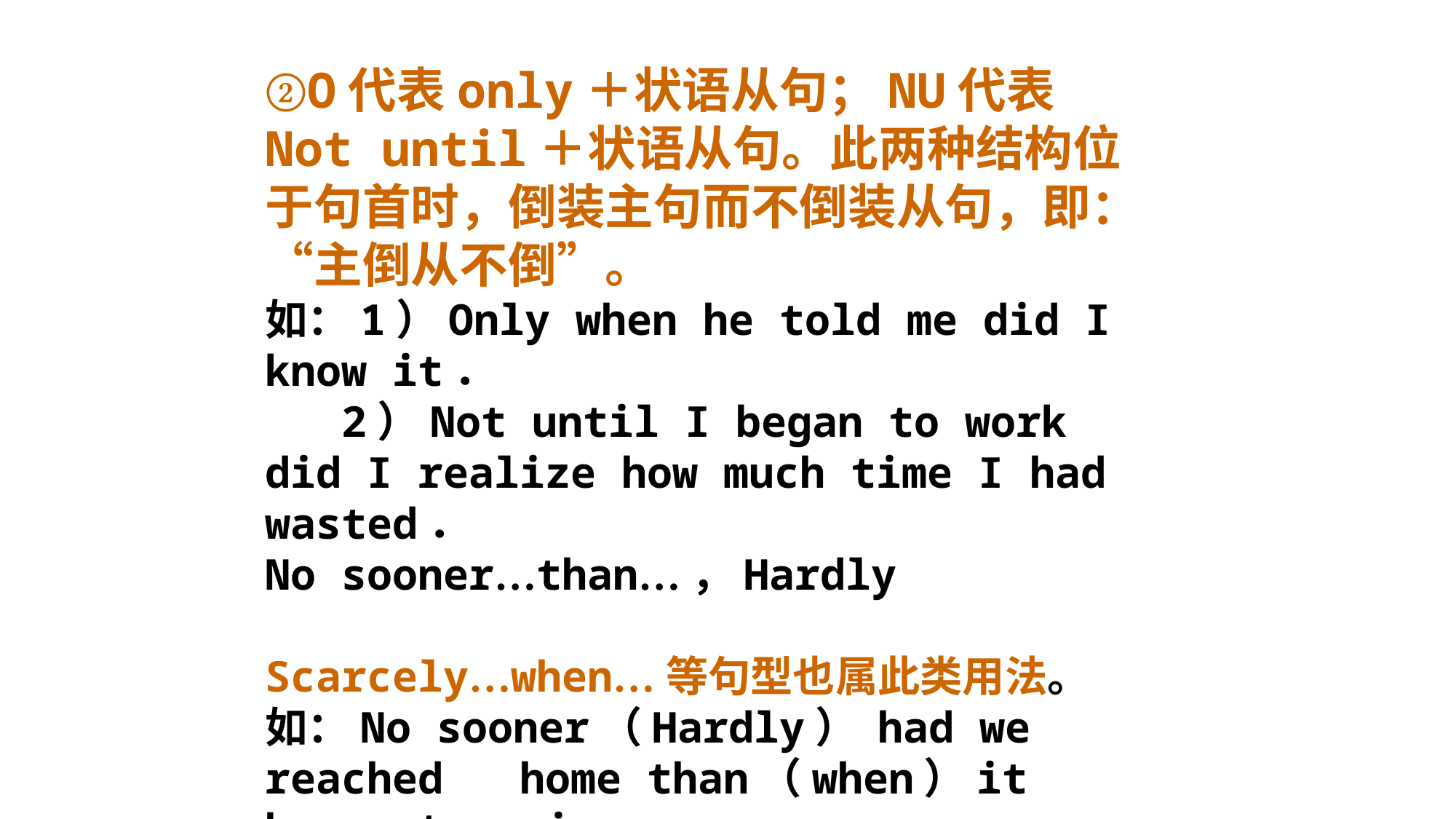

②O代表only＋状语从句；NU代表Not until＋状语从句。此两种结构位于句首时，倒装主句而不倒装从句，即：“主倒从不倒”。
如：1）Only when he told me did I know it．
   2）Not until I began to work did I realize how much time I had wasted．
No sooner…than…，Hardly

Scarcely…when…等句型也属此类用法。
如：No sooner（Hardly） had we reached   home than（when）it began to rain．